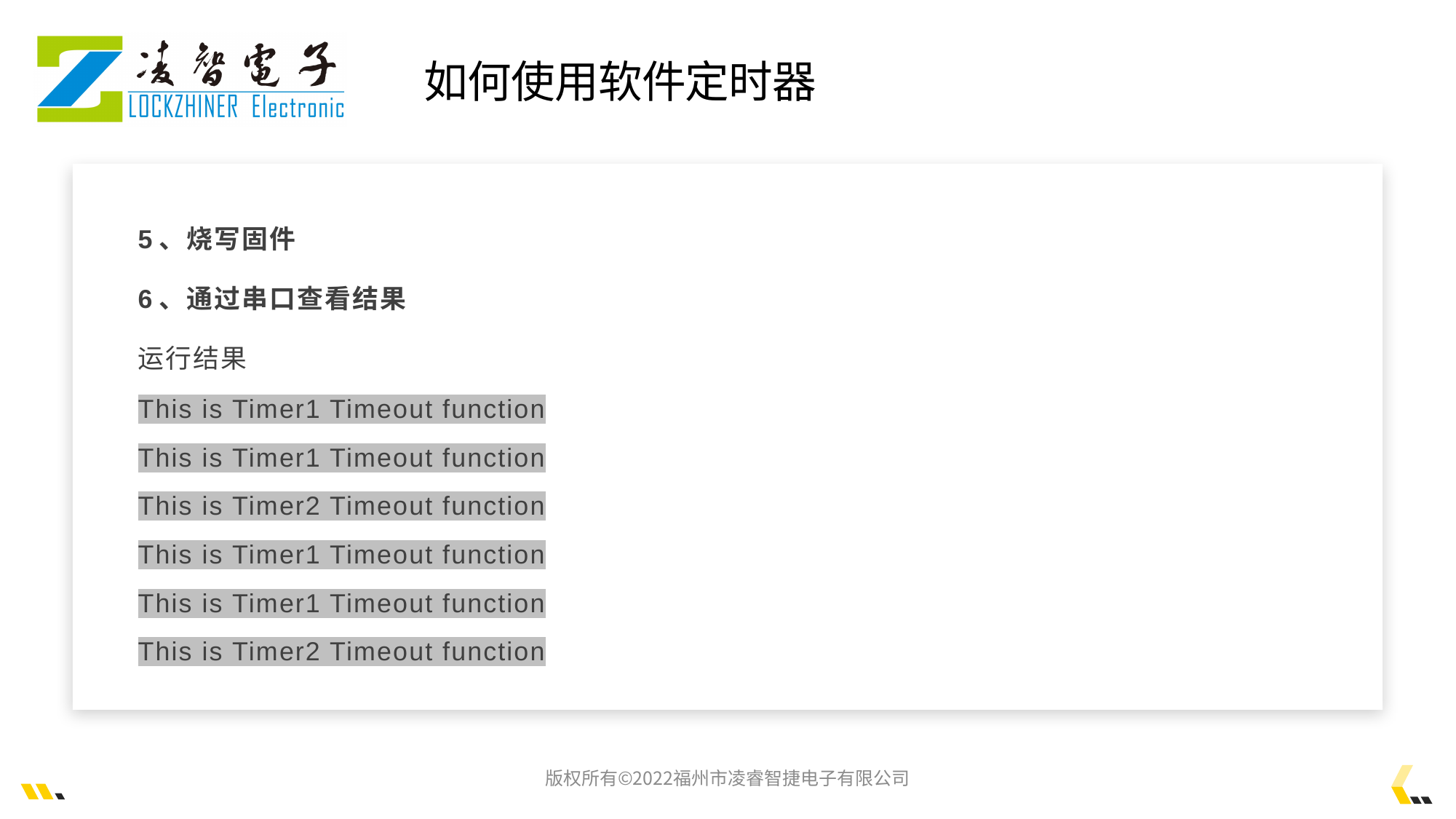

如何使用软件定时器

5、烧写固件
6、通过串口查看结果
运行结果
This is Timer1 Timeout function
This is Timer1 Timeout function
This is Timer2 Timeout function
This is Timer1 Timeout function
This is Timer1 Timeout function
This is Timer2 Timeout function
版权所有©2022福州市凌睿智捷电子有限公司
14